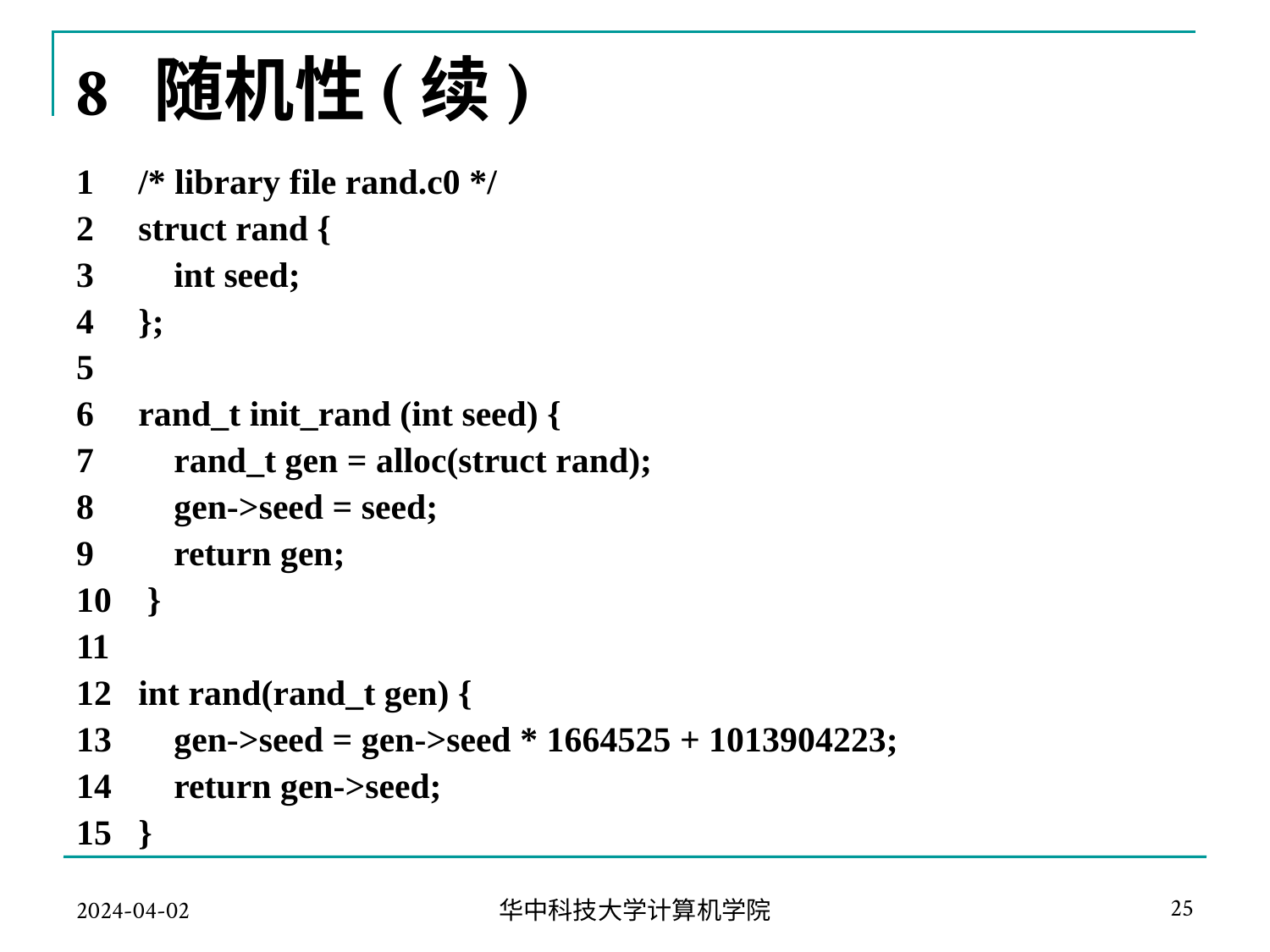

# 8  随机性(续)
1     /* library file rand.c0 */
2     struct rand {
3         int seed;
4     };
5
6     rand_t init_rand (int seed) {
7         rand_t gen = alloc(struct rand);
8         gen->seed = seed;
9         return gen;
10    }
11
12   int rand(rand_t gen) {
13       gen->seed = gen->seed * 1664525 + 1013904223;
14       return gen->seed;
15   }
2024-04-02
25
华中科技大学计算机学院